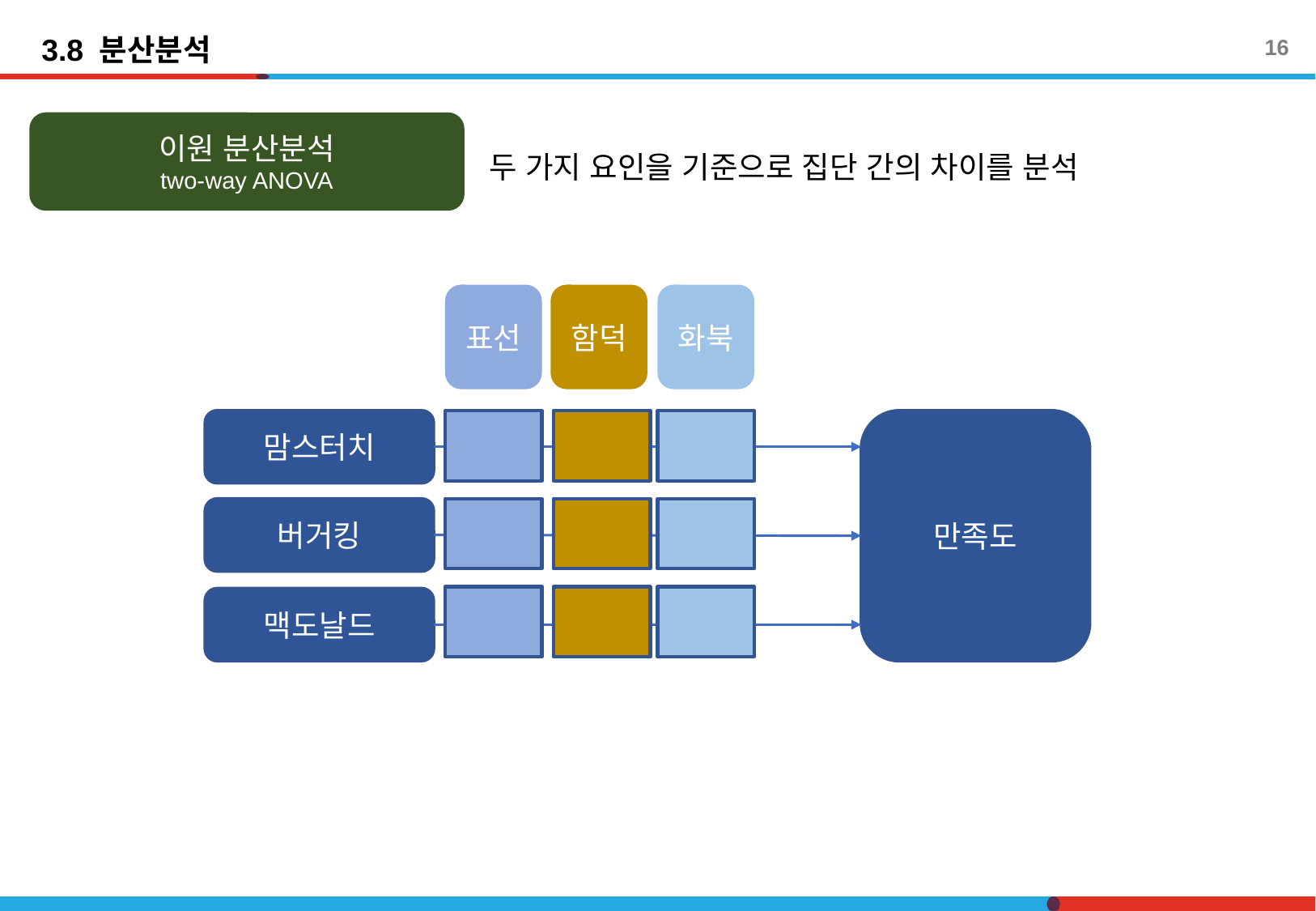

3.8 분산분석
16
이원 분산분석
two-way ANOVA
두 가지 요인을 기준으로 집단 간의 차이를 분석
표선
함덕
화북

만족도
맘스터치

버거킹

맥도날드